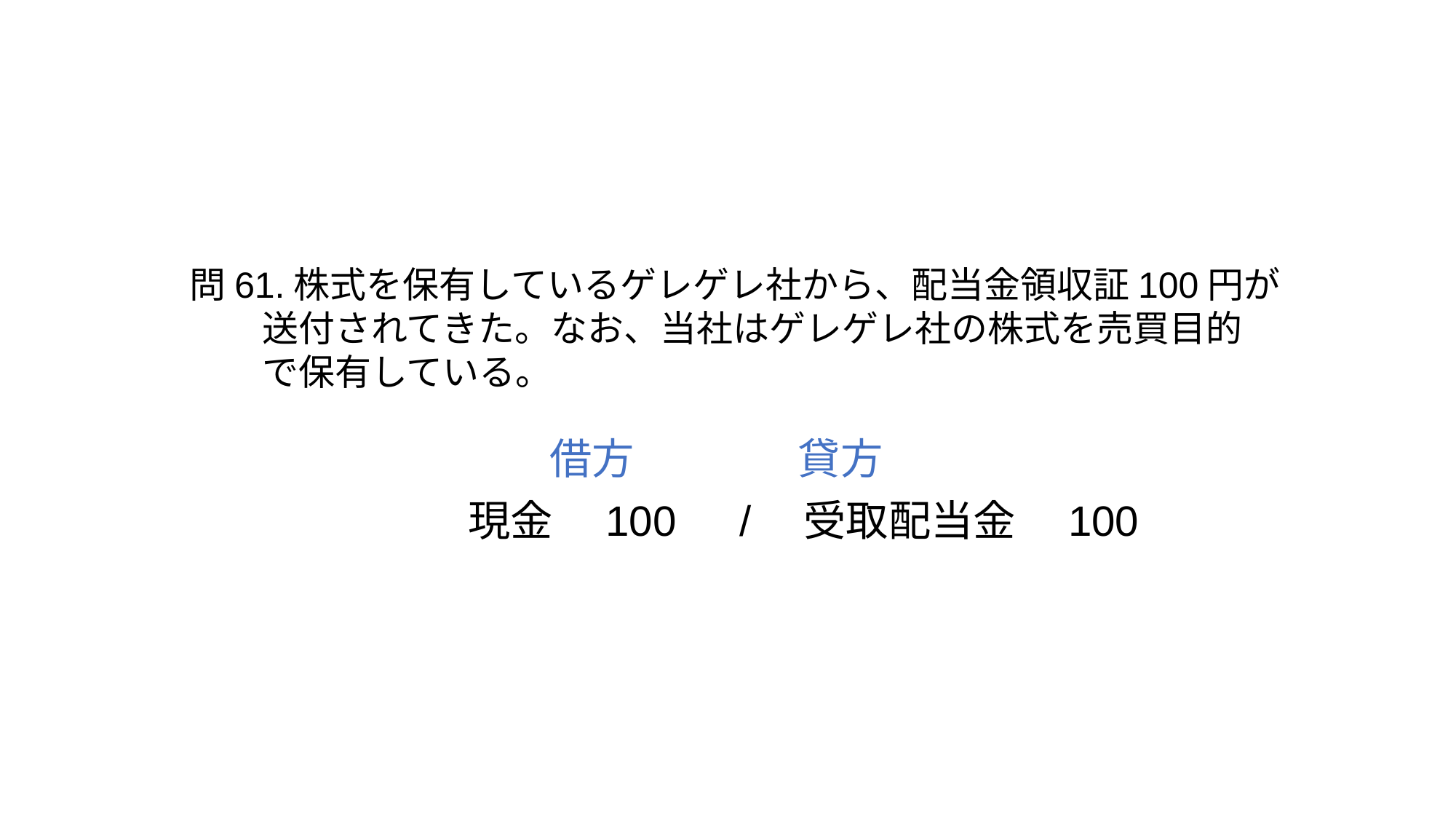

問61.株式を保有しているゲレゲレ社から、配当金領収証100円が
　　送付されてきた。なお、当社はゲレゲレ社の株式を売買目的
　　で保有している。
借方
貸方
現金　100　/　受取配当金　100